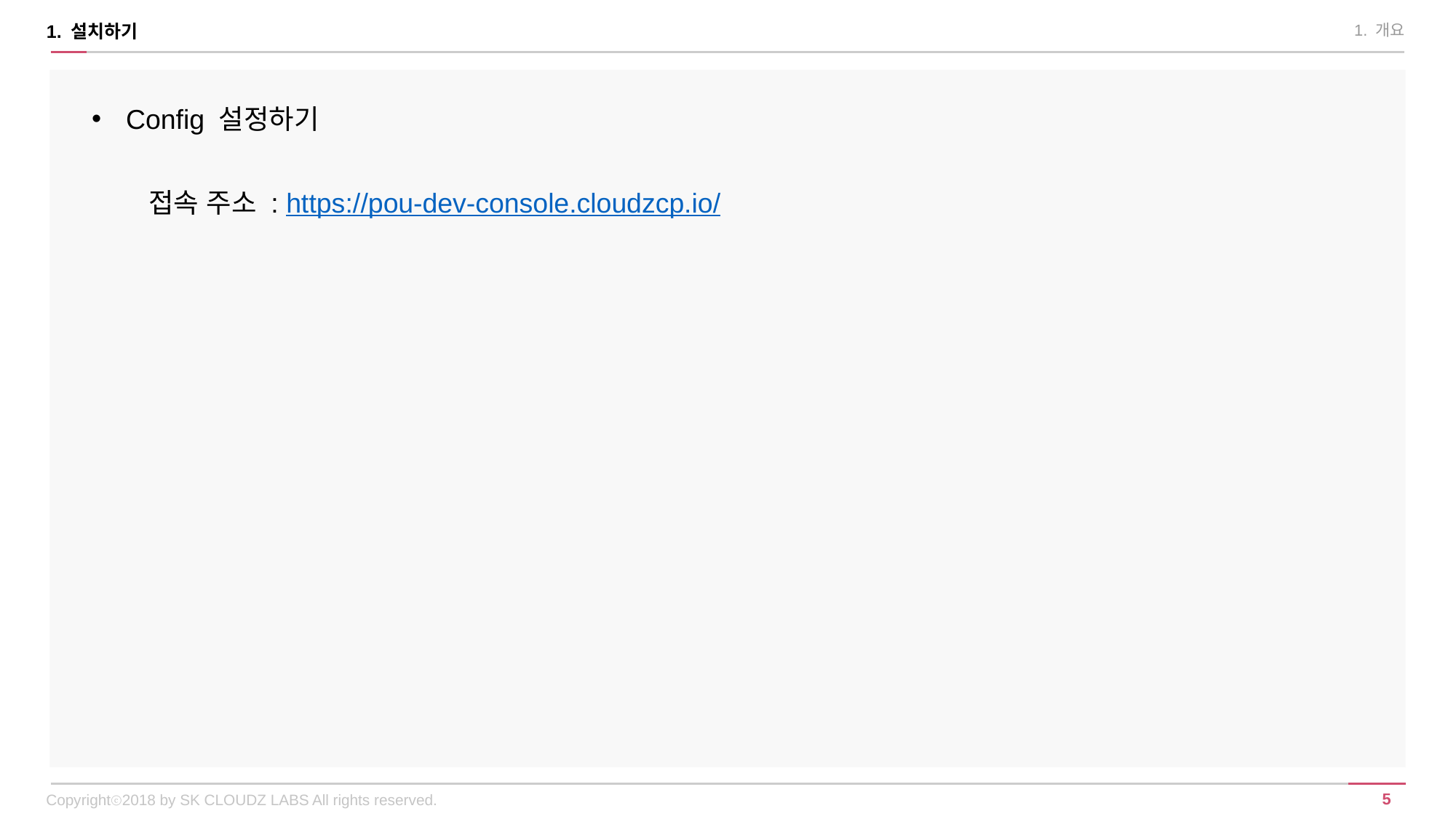

1. 설치하기
1. 개요
Config 설정하기
접속 주소 : https://pou-dev-console.cloudzcp.io/
Copyrightⓒ2018 by SK CLOUDZ LABS All rights reserved.